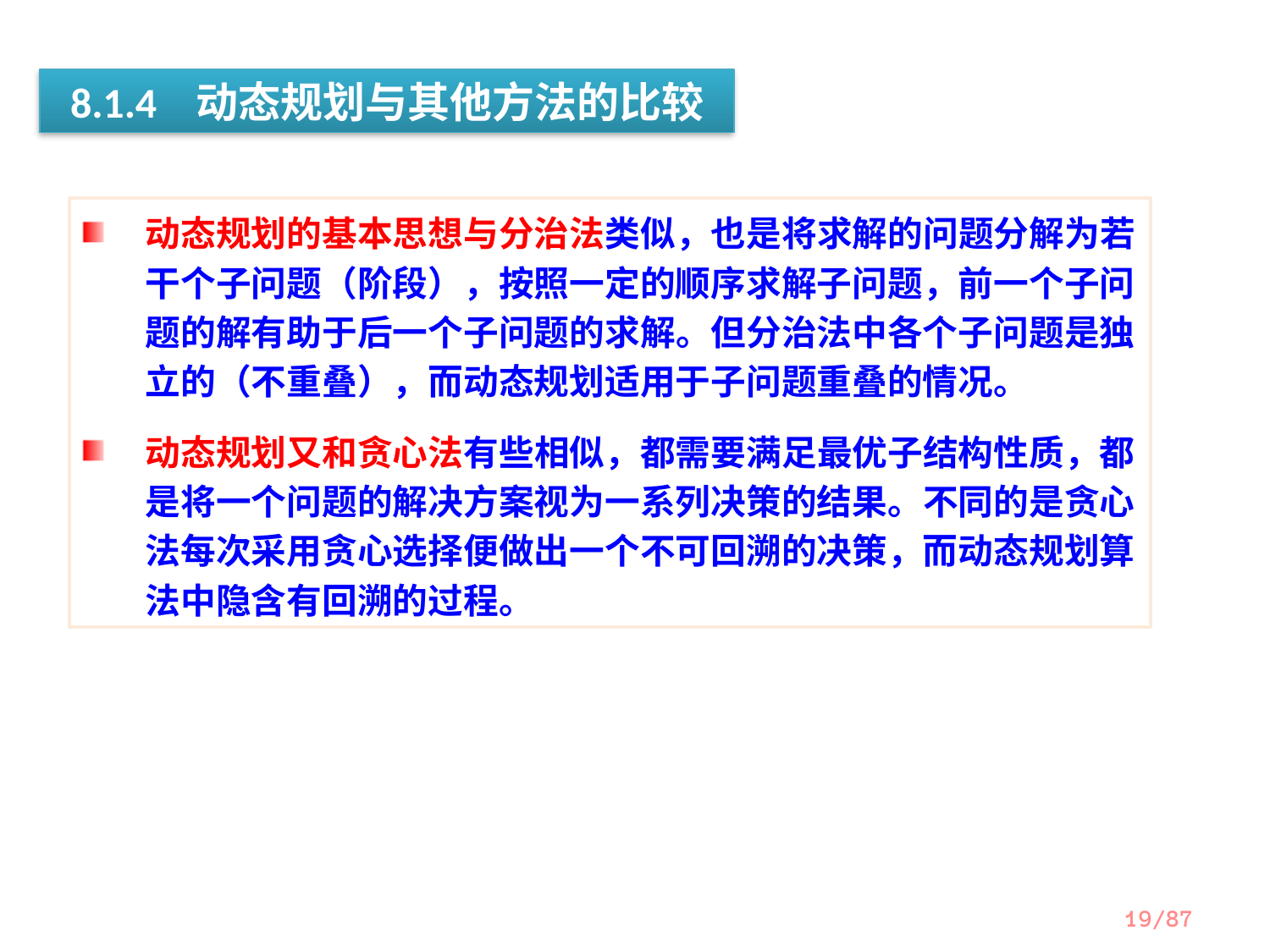

8.1.4   动态规划与其他方法的比较
动态规划的基本思想与分治法类似，也是将求解的问题分解为若干个子问题（阶段），按照一定的顺序求解子问题，前一个子问题的解有助于后一个子问题的求解。但分治法中各个子问题是独立的（不重叠），而动态规划适用于子问题重叠的情况。
动态规划又和贪心法有些相似，都需要满足最优子结构性质，都是将一个问题的解决方案视为一系列决策的结果。不同的是贪心法每次采用贪心选择便做出一个不可回溯的决策，而动态规划算法中隐含有回溯的过程。
19/87